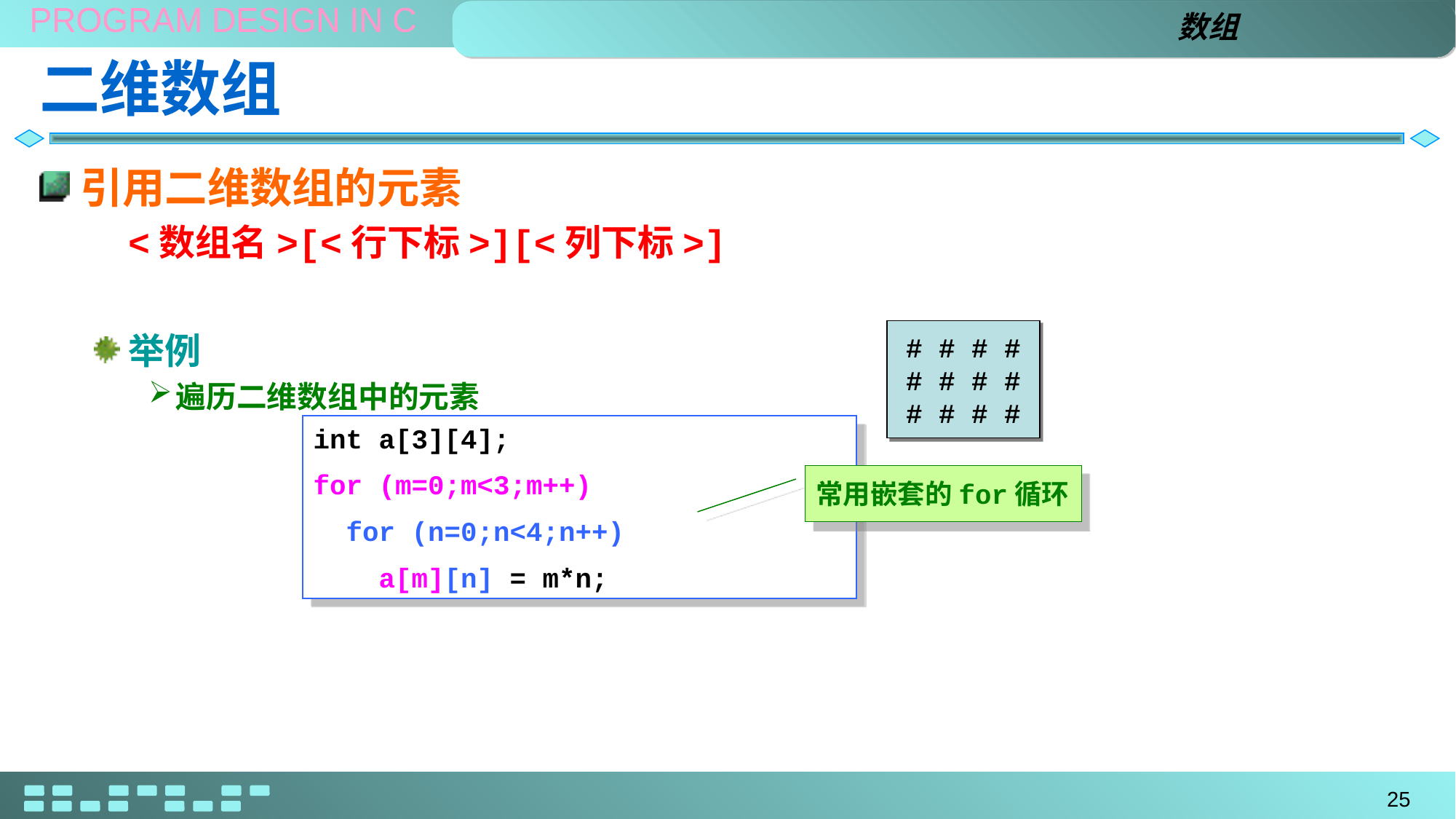

数组
# 二维数组
引用二维数组的元素
	<数组名>[<行下标>][<列下标>]

举例
遍历二维数组中的元素
# # # #
# # # #
# # # #
int a[3][4];
for (m=0;m<3;m++)
  for (n=0;n<4;n++)
    a[m][n] = m*n;
常用嵌套的for循环
25